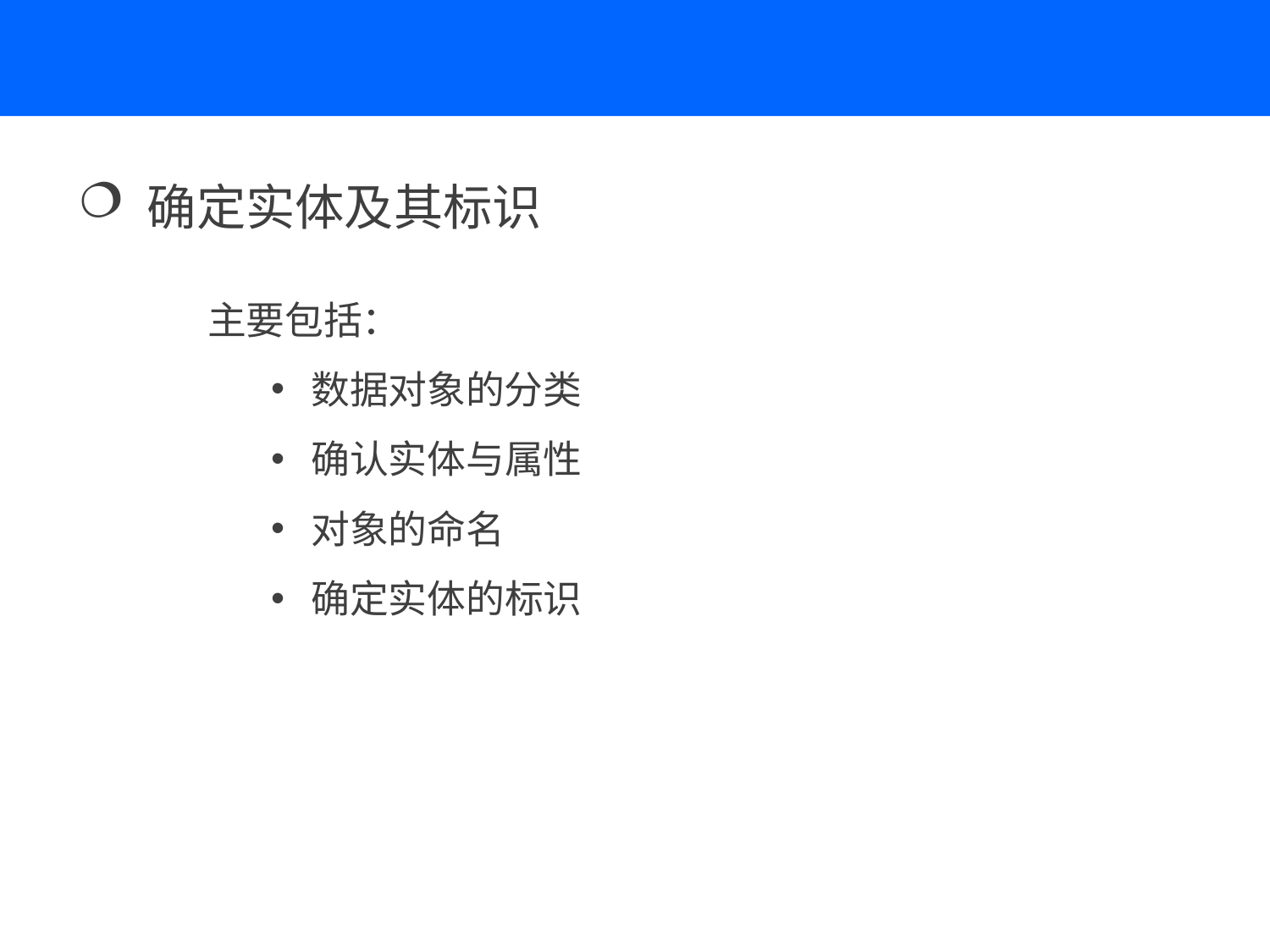

#
 确定实体及其标识
主要包括：
  数据对象的分类
  确认实体与属性
  对象的命名
  确定实体的标识